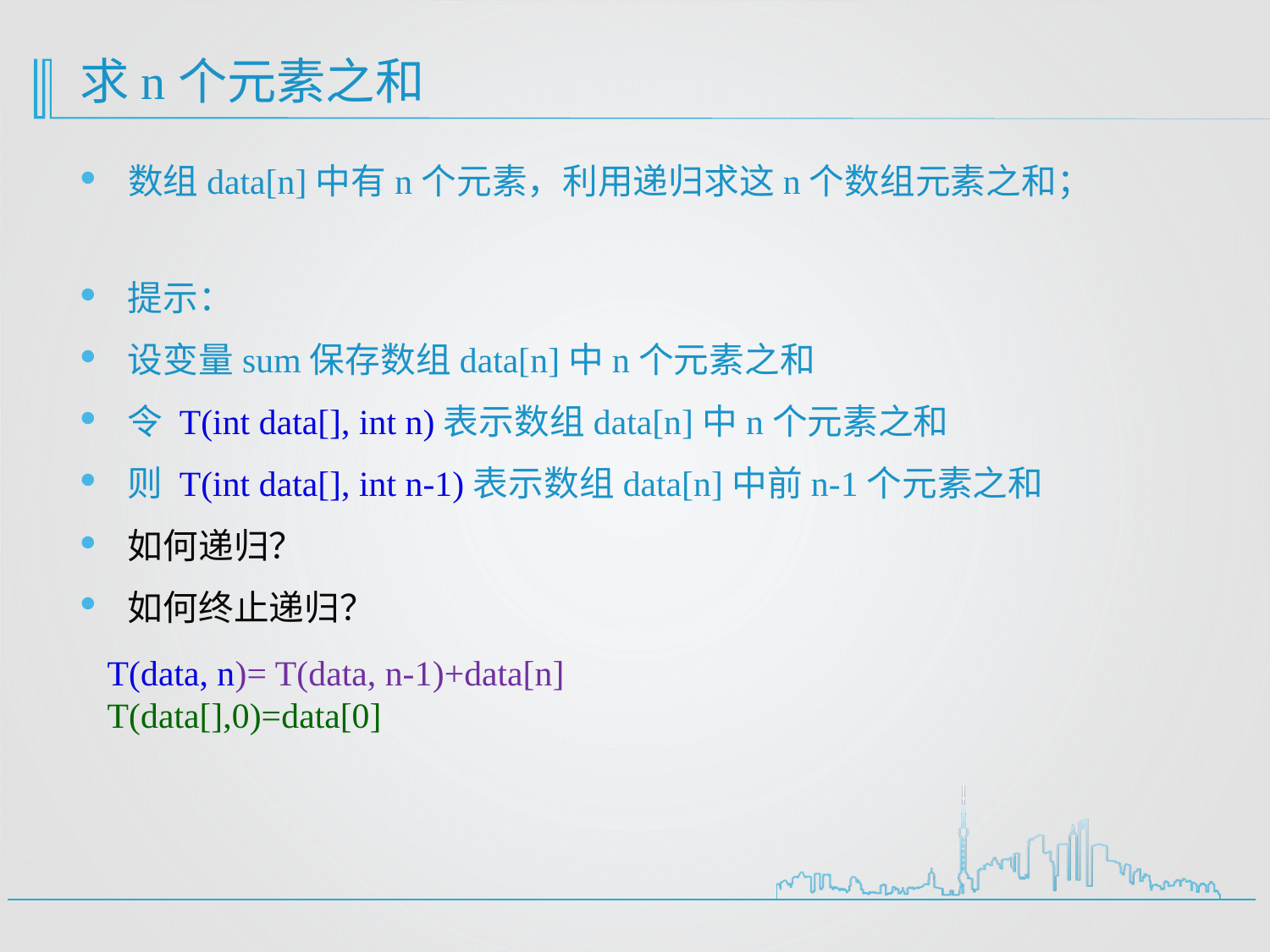

# 求n个元素之和
数组data[n]中有n个元素，利用递归求这n个数组元素之和；

提示：
设变量sum保存数组data[n]中n个元素之和
令 T(int data[], int n)表示数组data[n]中n个元素之和
则 T(int data[], int n-1)表示数组data[n]中前n-1个元素之和
如何递归？
如何终止递归？
T(data, n)= T(data, n-1)+data[n]
T(data[],0)=data[0]